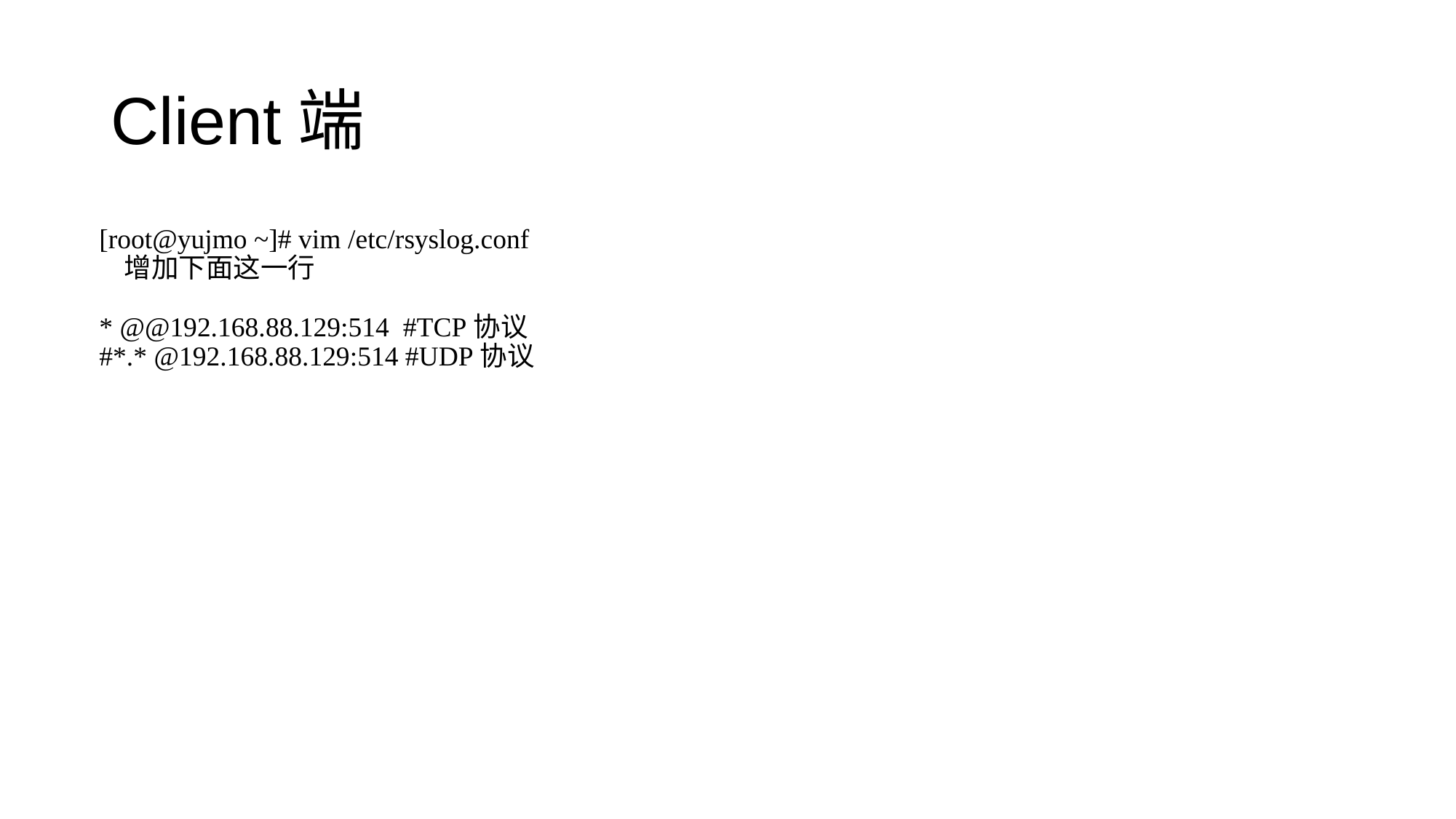

# Client端
[root@yujmo ~]# vim /etc/rsyslog.conf
   增加下面这一行

* @@192.168.88.129:514  #TCP协议
#*.* @192.168.88.129:514 #UDP协议